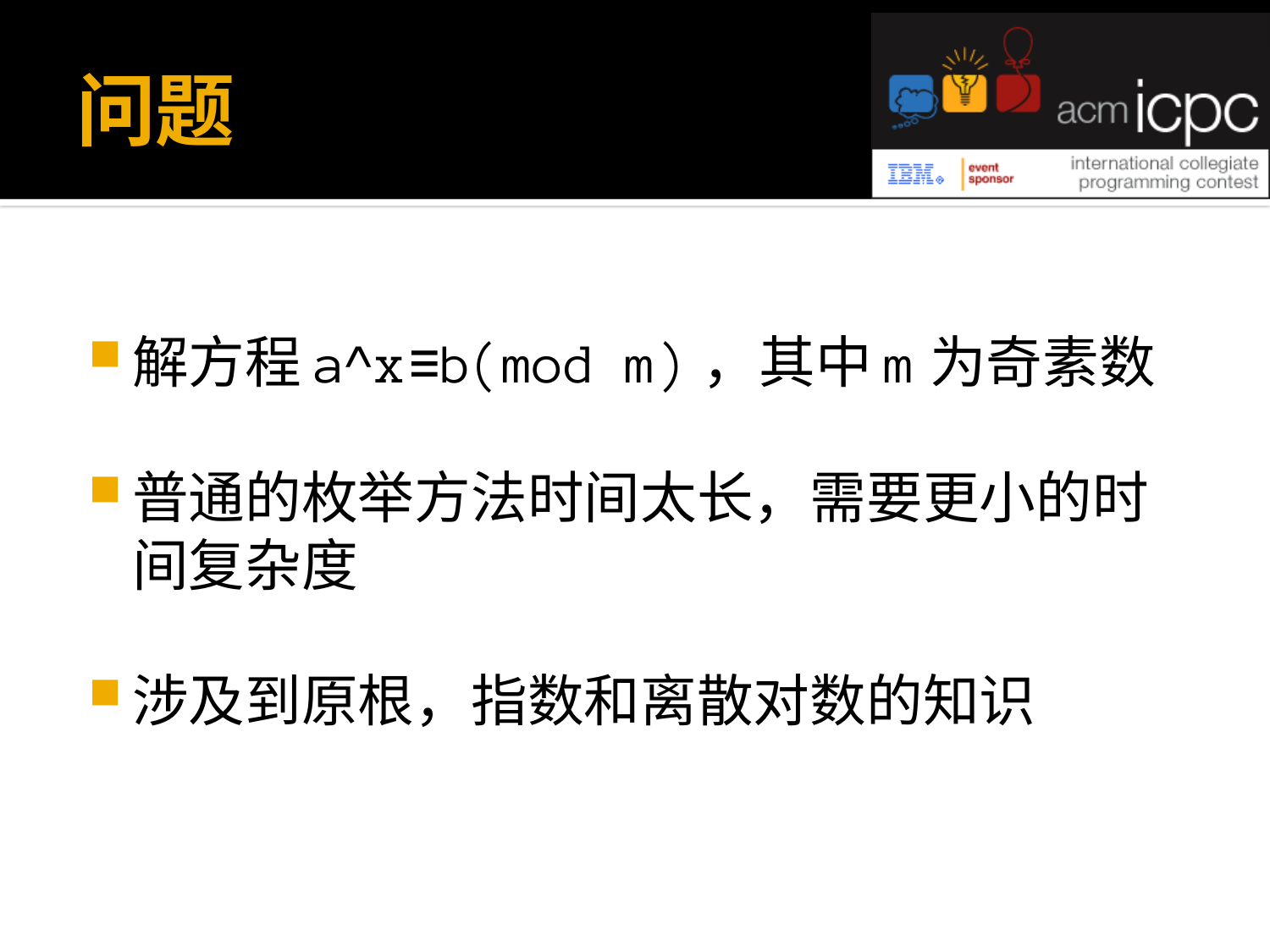

# 问题

解方程a^x≡b(mod m)，其中m为奇素数

普通的枚举方法时间太长，需要更小的时间复杂度

涉及到原根，指数和离散对数的知识